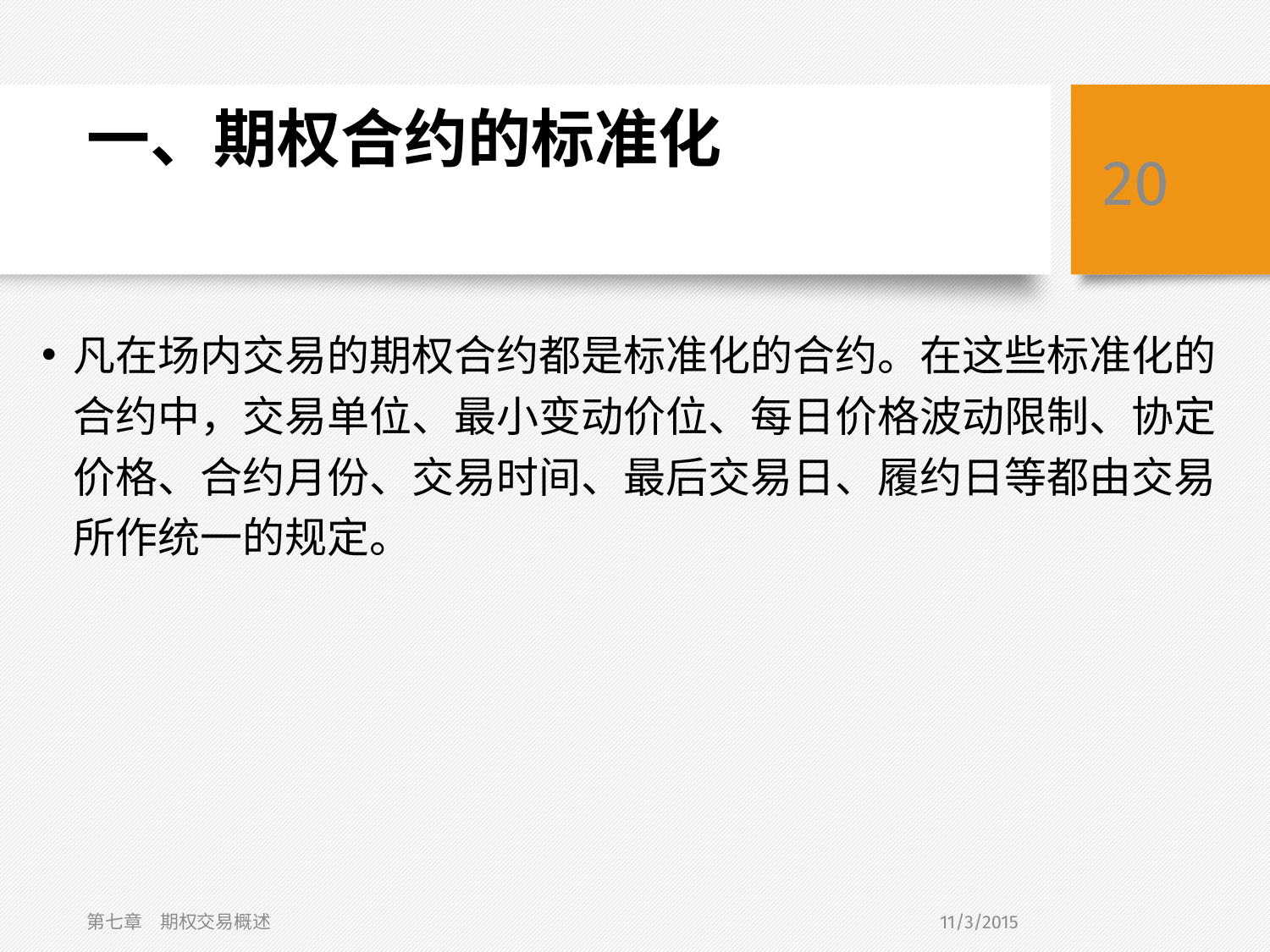

# 一、期权合约的标准化
20
凡在场内交易的期权合约都是标准化的合约。在这些标准化的合约中，交易单位、最小变动价位、每日价格波动限制、协定价格、合约月份、交易时间、最后交易日、履约日等都由交易所作统一的规定。
11/3/2015
第七章　期权交易概述